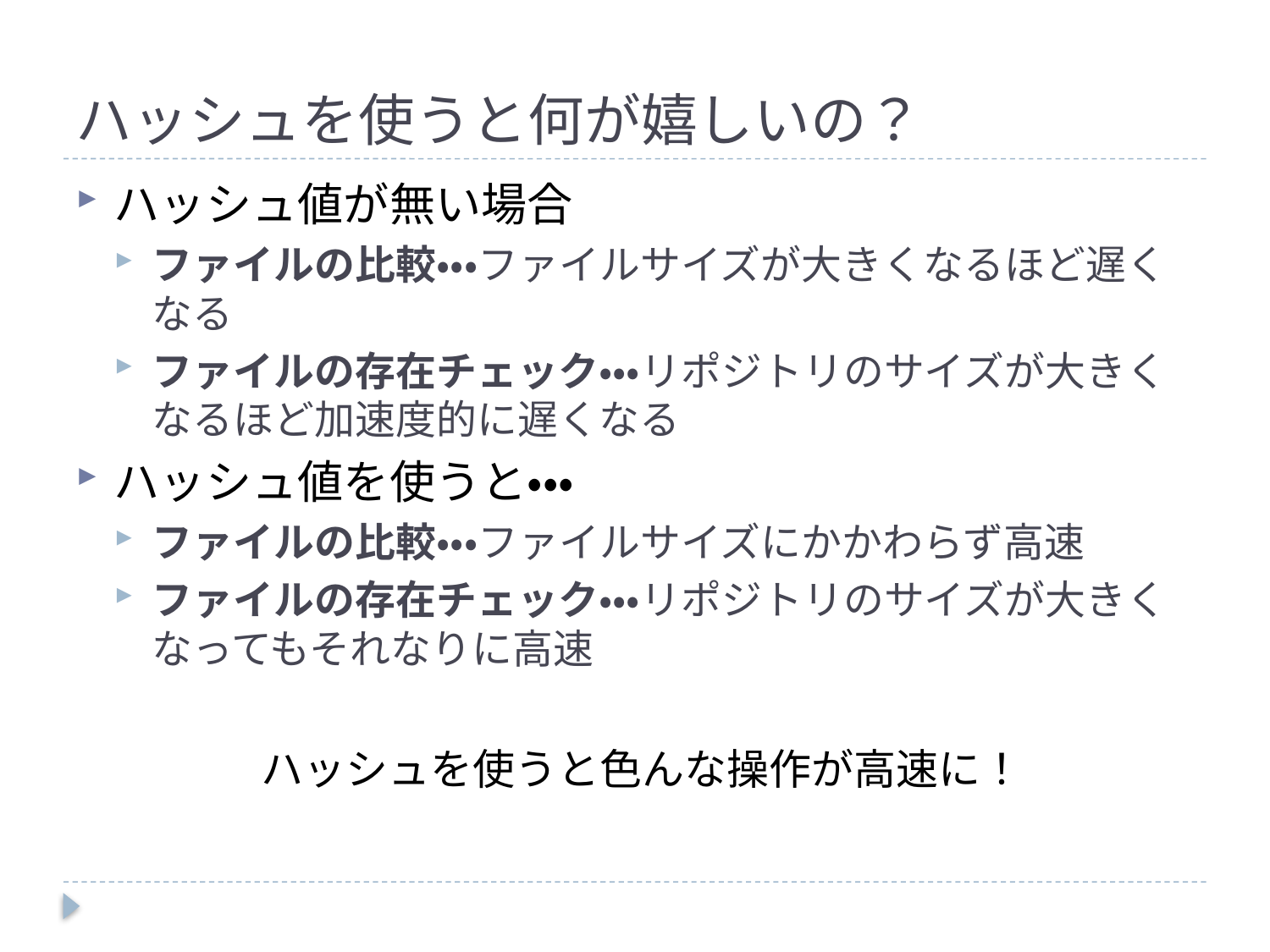

# ハッシュを使うと何が嬉しいの？
ハッシュ値が無い場合
ファイルの比較・・・ファイルサイズが大きくなるほど遅くなる
ファイルの存在チェック・・・リポジトリのサイズが大きくなるほど加速度的に遅くなる
ハッシュ値を使うと・・・
ファイルの比較・・・ファイルサイズにかかわらず高速
ファイルの存在チェック・・・リポジトリのサイズが大きくなってもそれなりに高速
ハッシュを使うと色んな操作が高速に！